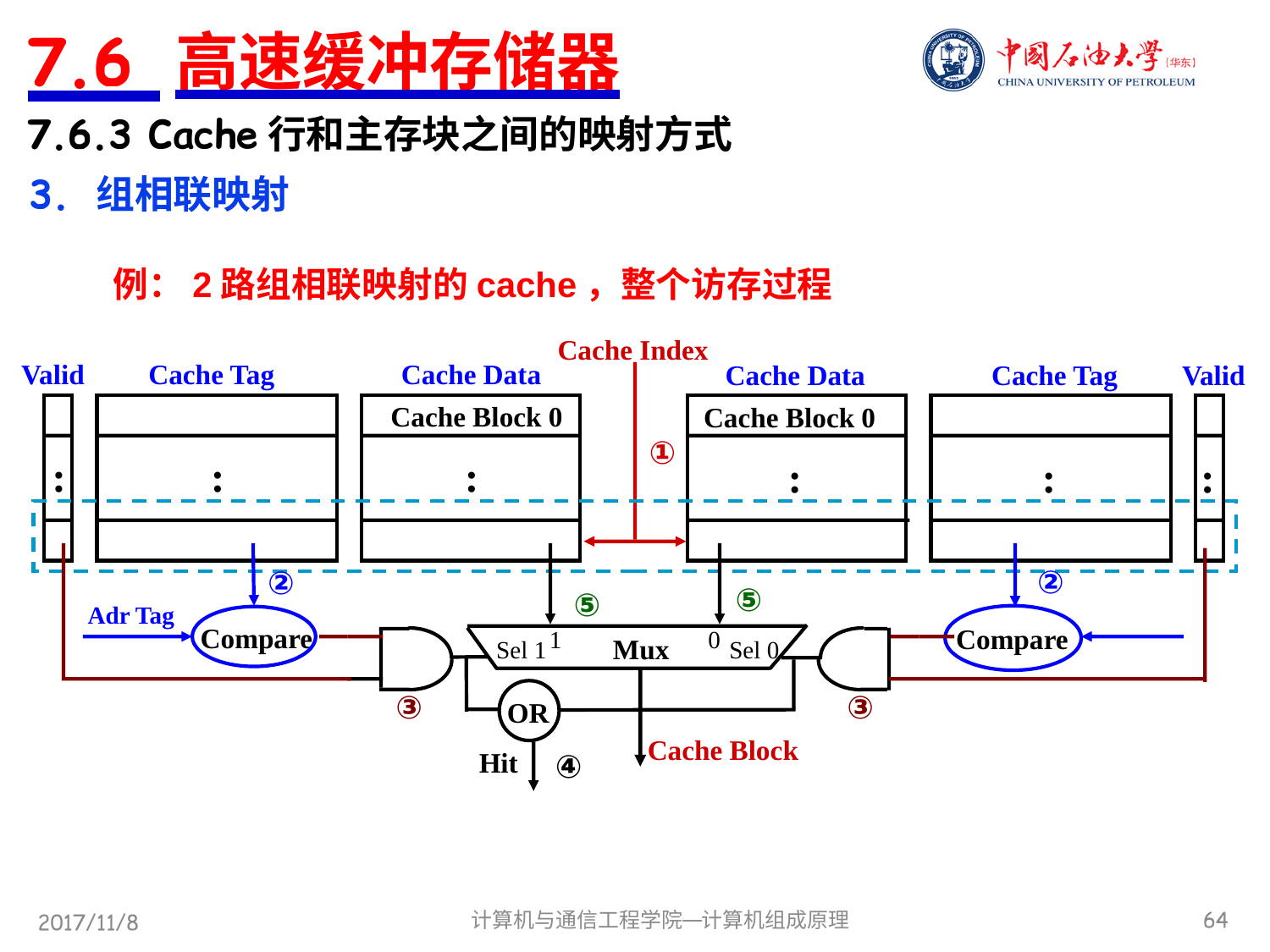

# 7.6 高速缓冲存储器
7.6.3 Cache行和主存块之间的映射方式
3. 组相联映射
例：2路组相联映射的cache，整个访存过程
Cache Index
Valid
Cache Tag
Cache Data
Cache Data
Cache Tag
Valid

①

Cache Block 0
Cache Block 0

:
:
:
:
:
:

③
③

②
②
Adr Tag

⑤
⑤

Cache Block
Compare
Compare
1
0
Mux

Sel 1
Sel 0

OR

Hit

④

计算机与通信工程学院—计算机组成原理
64
2017/11/8